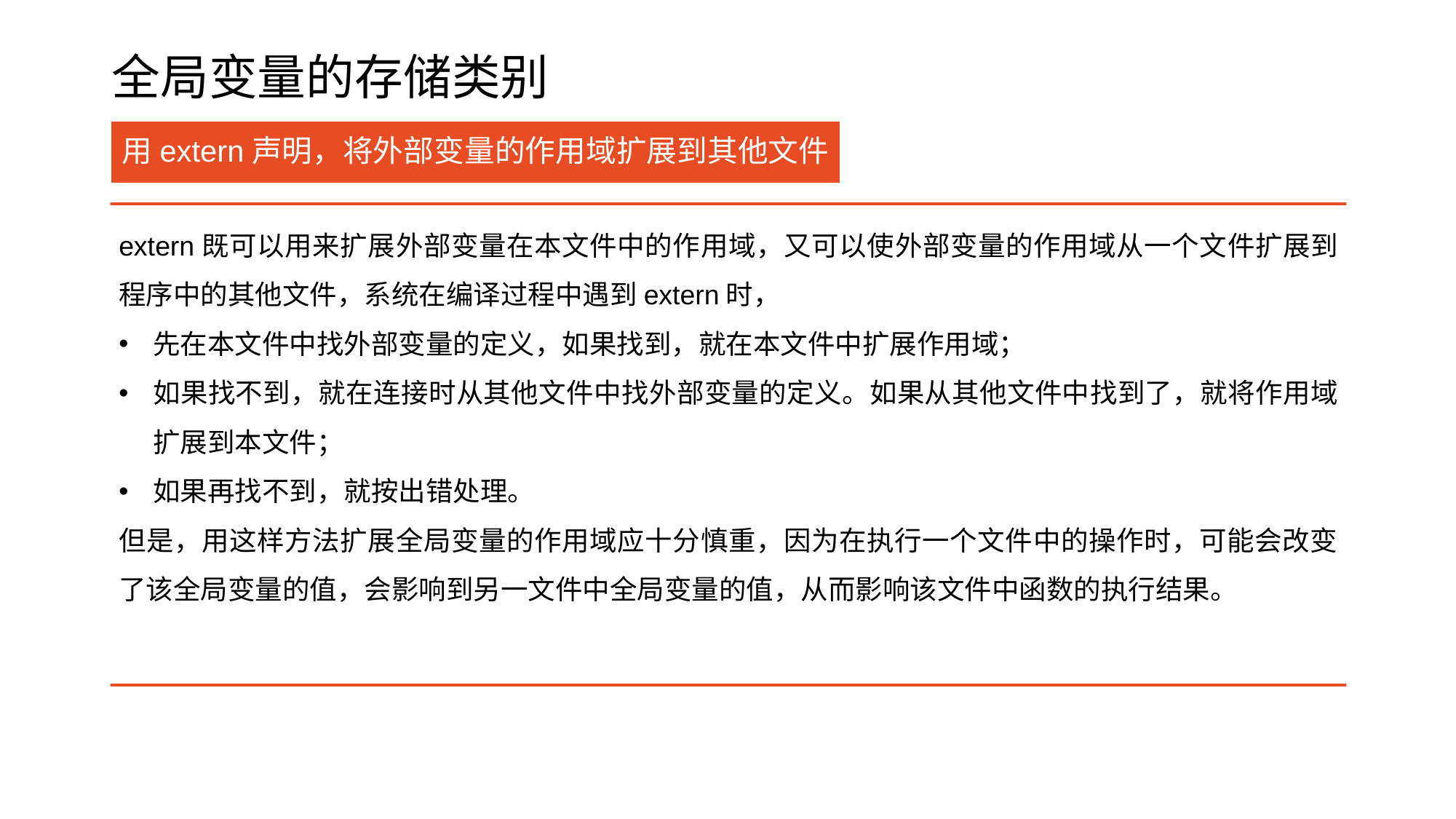

# 全局变量的存储类别
用extern声明，将外部变量的作用域扩展到其他文件
extern既可以用来扩展外部变量在本文件中的作用域，又可以使外部变量的作用域从一个文件扩展到程序中的其他文件，系统在编译过程中遇到extern时，
先在本文件中找外部变量的定义，如果找到，就在本文件中扩展作用域；
如果找不到，就在连接时从其他文件中找外部变量的定义。如果从其他文件中找到了，就将作用域扩展到本文件；
如果再找不到，就按出错处理。
但是，用这样方法扩展全局变量的作用域应十分慎重，因为在执行一个文件中的操作时，可能会改变了该全局变量的值，会影响到另一文件中全局变量的值，从而影响该文件中函数的执行结果。